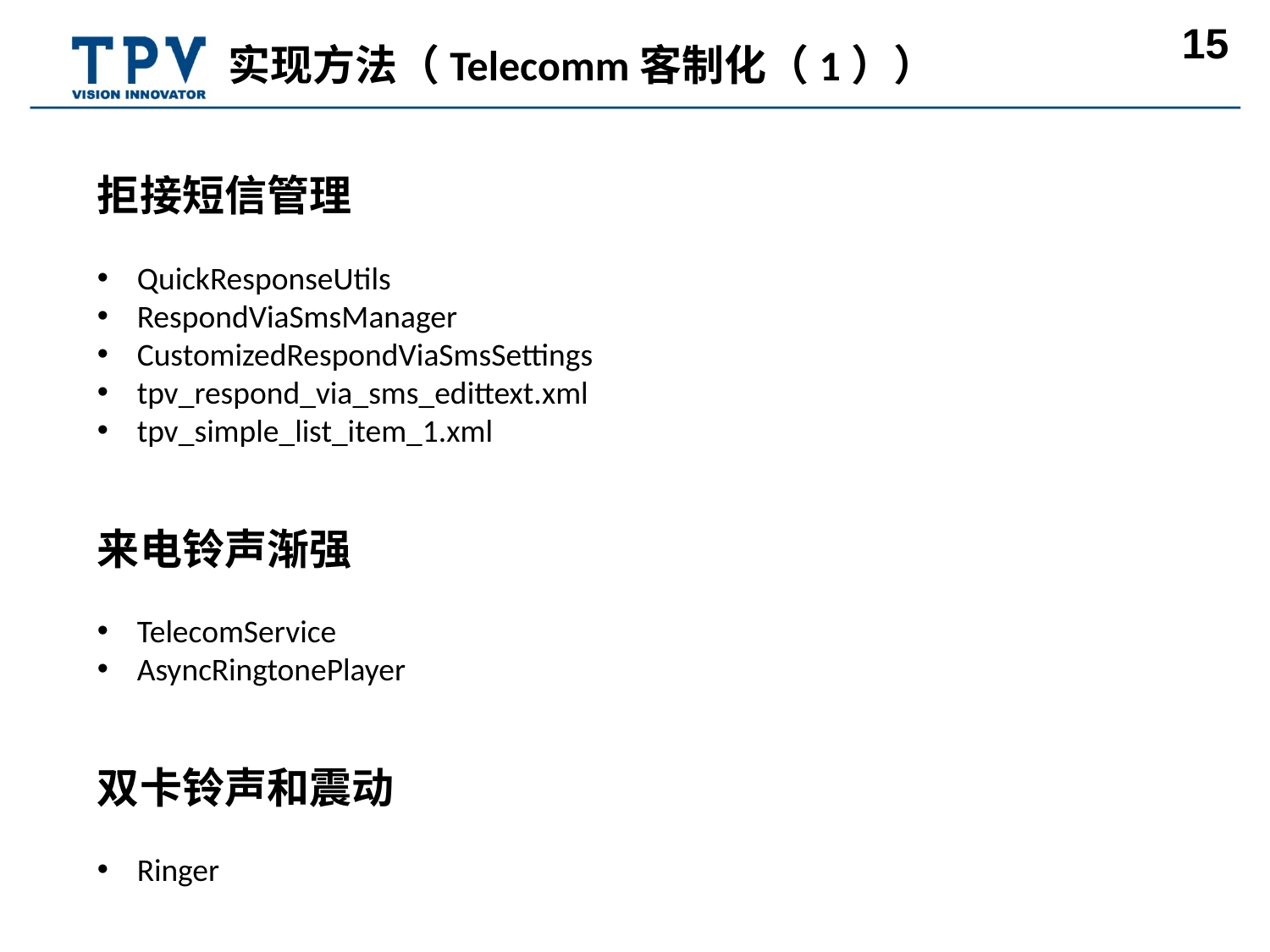

实现方法（Telecomm客制化（1））
拒接短信管理

QuickResponseUtils
RespondViaSmsManager
CustomizedRespondViaSmsSettings
tpv_respond_via_sms_edittext.xml
tpv_simple_list_item_1.xml
来电铃声渐强

TelecomService
AsyncRingtonePlayer
双卡铃声和震动

Ringer